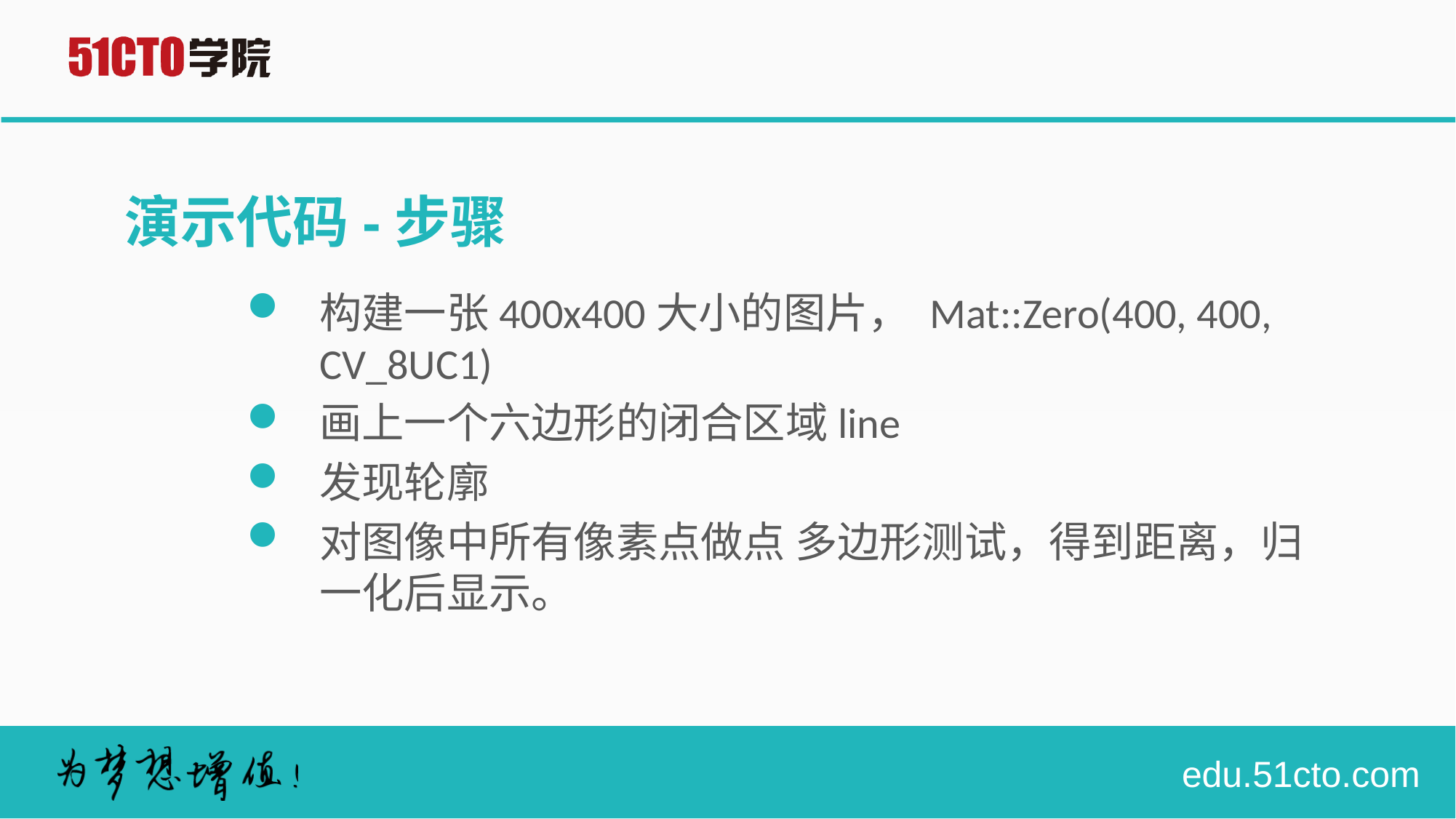

# 演示代码-步骤
构建一张400x400大小的图片， Mat::Zero(400, 400, CV_8UC1)
画上一个六边形的闭合区域line
发现轮廓
对图像中所有像素点做点 多边形测试，得到距离，归一化后显示。